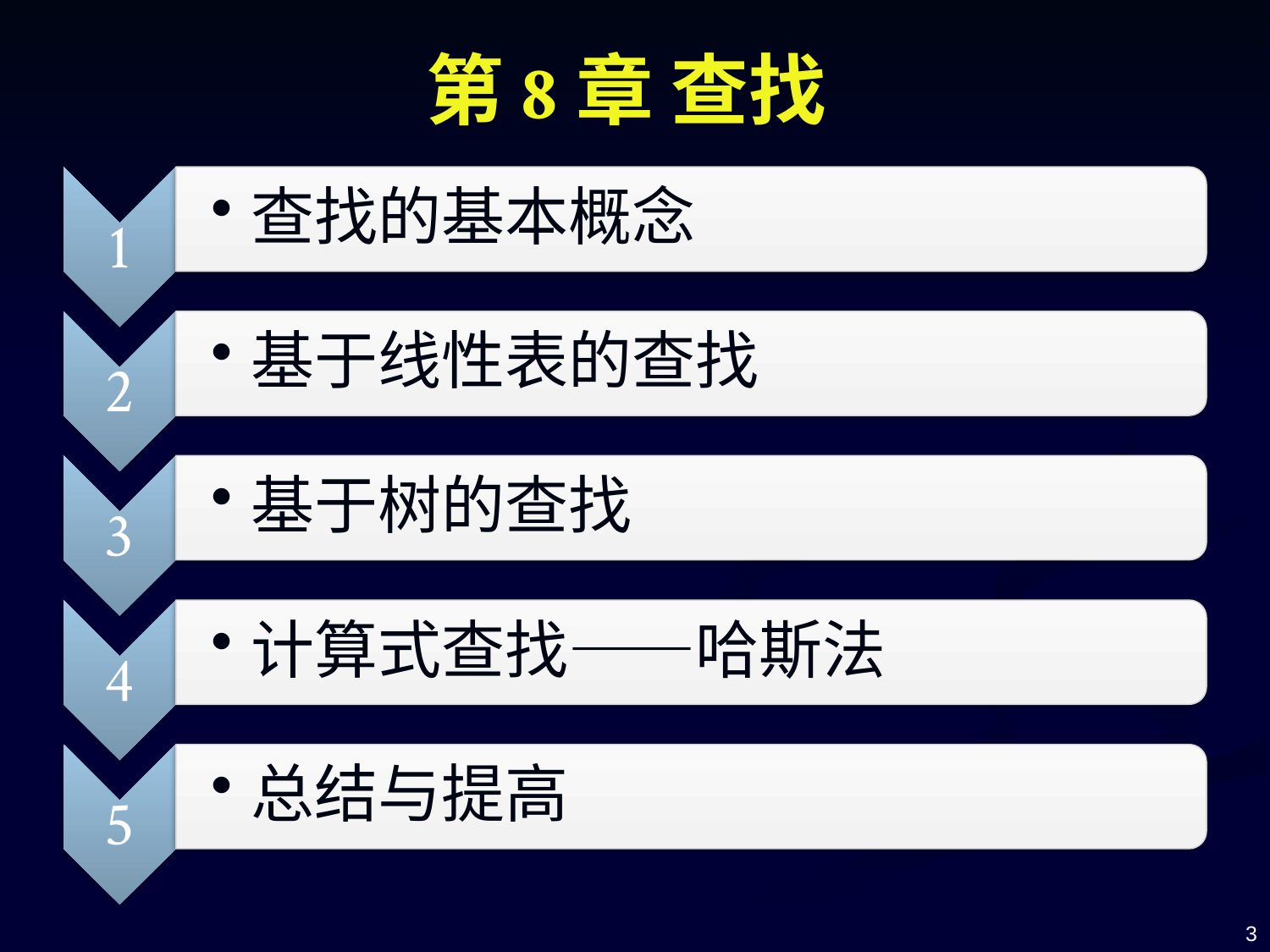

# 第8章 查找
1
查找的基本概念
2
基于线性表的查找
3
基于树的查找
4
计算式查找——哈斯法
总结与提高
5
3